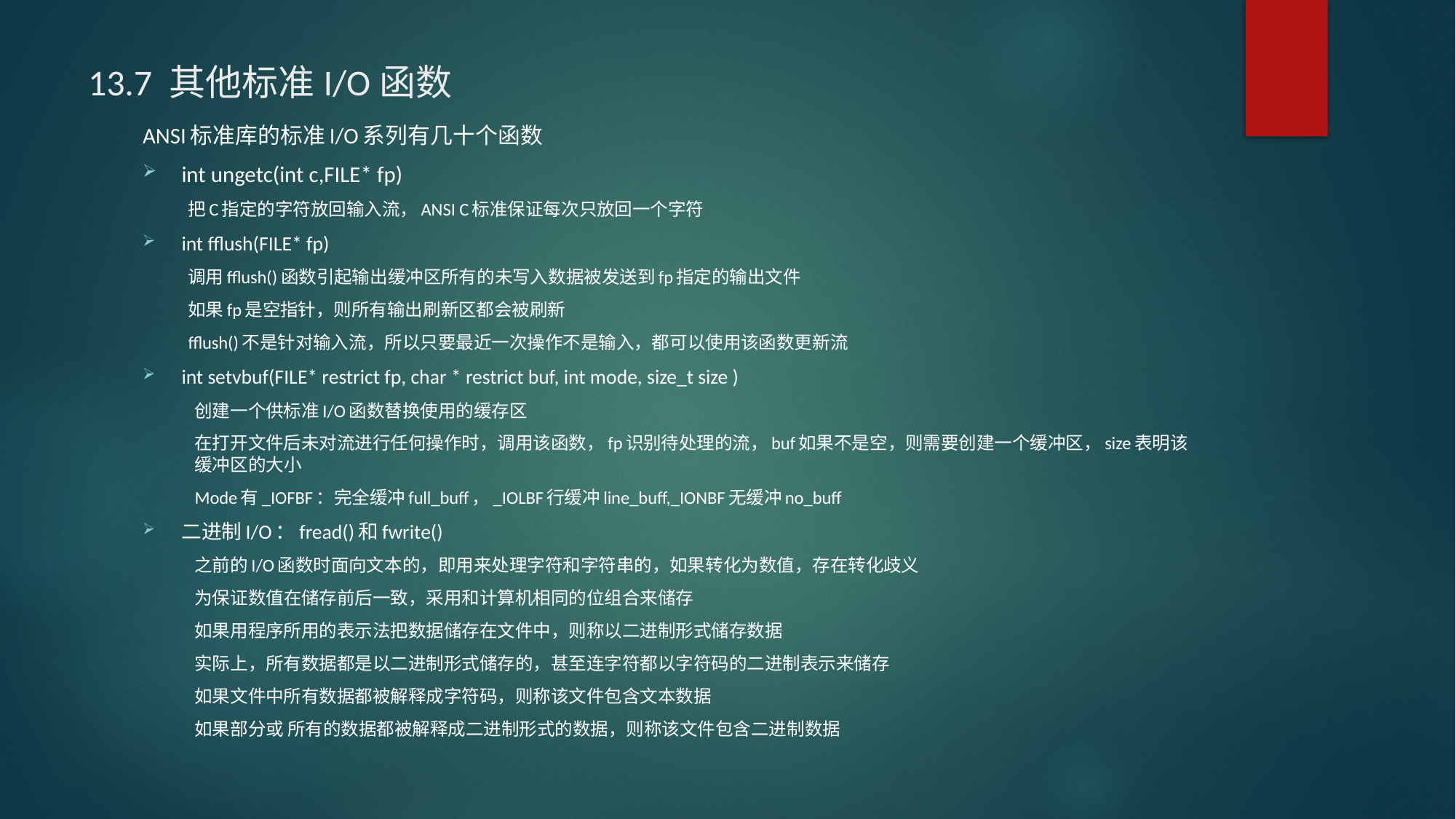

# 13.7 其他标准I/O函数
ANSI标准库的标准I/O系列有几十个函数
int ungetc(int c,FILE* fp)
把C指定的字符放回输入流，ANSI C标准保证每次只放回一个字符
int fflush(FILE* fp)
调用fflush()函数引起输出缓冲区所有的未写入数据被发送到fp指定的输出文件
如果fp是空指针，则所有输出刷新区都会被刷新
fflush()不是针对输入流，所以只要最近一次操作不是输入，都可以使用该函数更新流
int setvbuf(FILE* restrict fp, char * restrict buf, int mode, size_t size )
创建一个供标准I/O函数替换使用的缓存区
在打开文件后未对流进行任何操作时，调用该函数，fp识别待处理的流，buf如果不是空，则需要创建一个缓冲区，size表明该缓冲区的大小
Mode有_IOFBF：完全缓冲full_buff，_IOLBF行缓冲line_buff,_IONBF无缓冲no_buff
二进制I/O：fread()和fwrite()
之前的I/O函数时面向文本的，即用来处理字符和字符串的，如果转化为数值，存在转化歧义
为保证数值在储存前后一致，采用和计算机相同的位组合来储存
如果用程序所用的表示法把数据储存在文件中，则称以二进制形式储存数据
实际上，所有数据都是以二进制形式储存的，甚至连字符都以字符码的二进制表示来储存
如果文件中所有数据都被解释成字符码，则称该文件包含文本数据
如果部分或 所有的数据都被解释成二进制形式的数据，则称该文件包含二进制数据